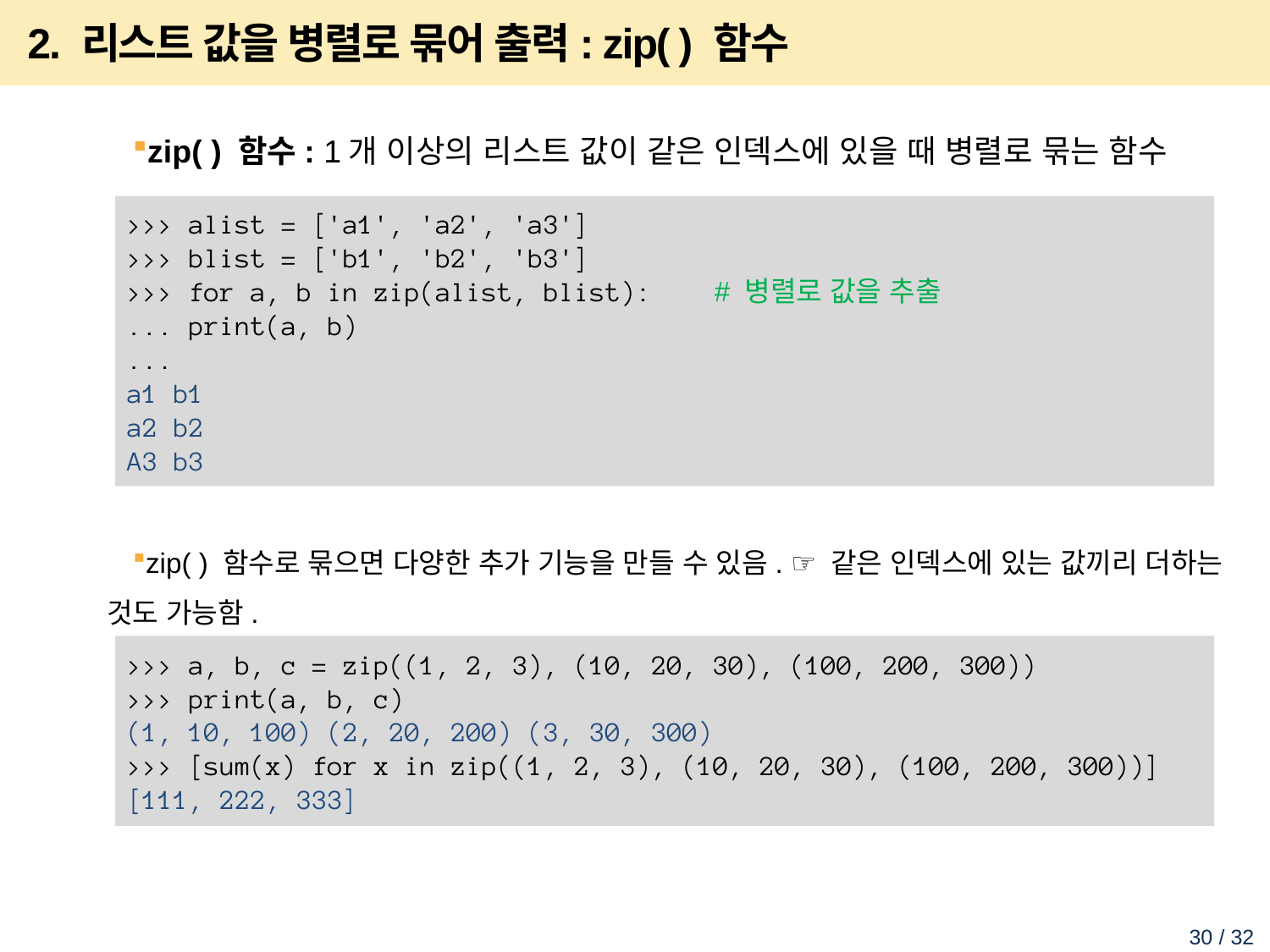

# 2. 리스트 값을 병렬로 묶어 출력: zip( ) 함수
zip( ) 함수: 1개 이상의 리스트 값이 같은 인덱스에 있을 때 병렬로 묶는 함수

zip( ) 함수로 묶으면 다양한 추가 기능을 만들 수 있음. ☞ 같은 인덱스에 있는 값끼리 더하는 것도 가능함.

>>> alist = ['a1', 'a2', 'a3']
>>> blist = ['b1', 'b2', 'b3']
>>> for a, b in zip(alist, blist):    # 병렬로 값을 추출
... print(a, b)
...
a1 b1
a2 b2
A3 b3
>>> a, b, c = zip((1, 2, 3), (10, 20, 30), (100, 200, 300))
>>> print(a, b, c)
(1, 10, 100) (2, 20, 200) (3, 30, 300)
>>> [sum(x) for x in zip((1, 2, 3), (10, 20, 30), (100, 200, 300))]
[111, 222, 333]